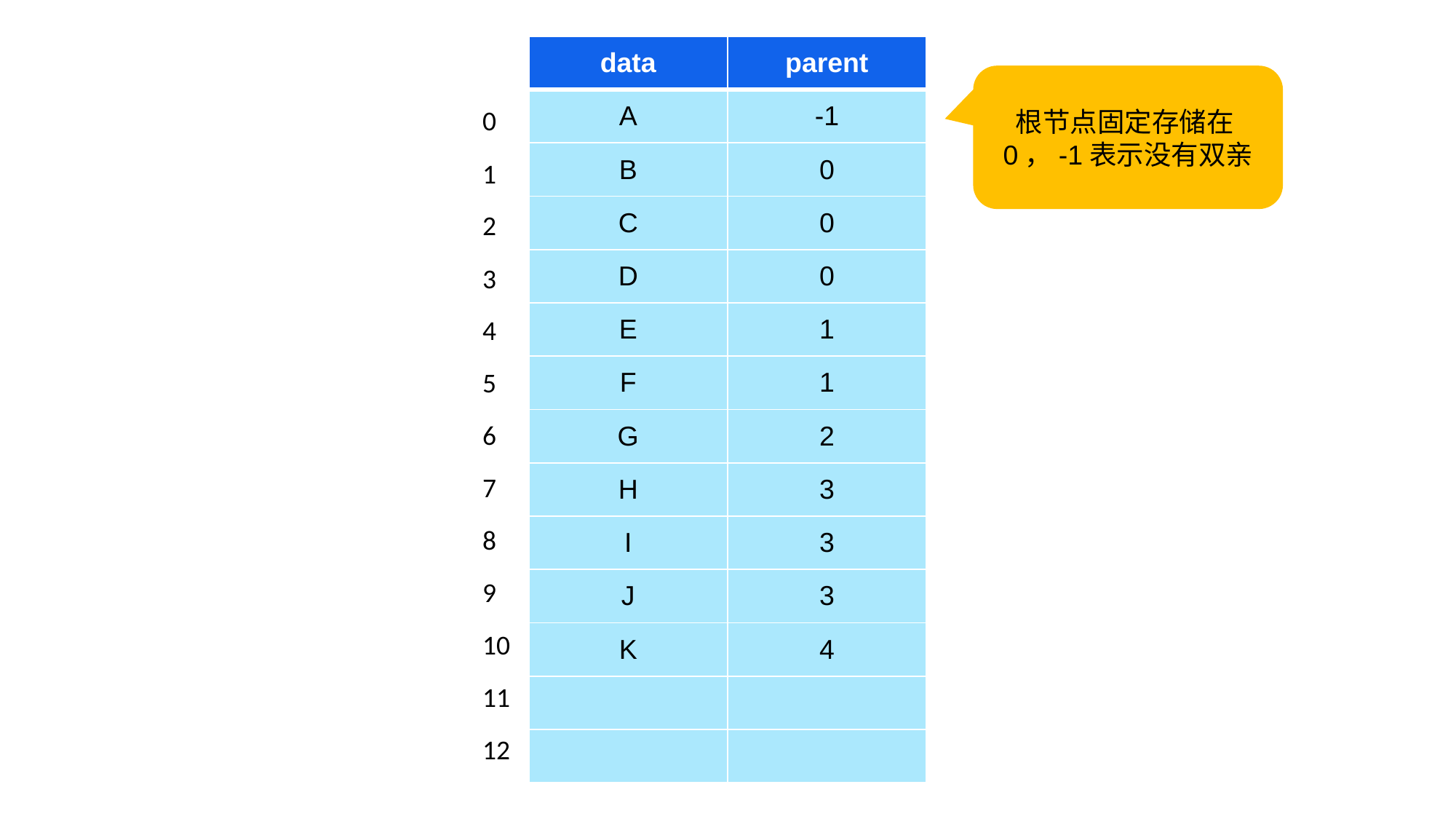

| data | parent |
| --- | --- |
| A | -1 |
| B | 0 |
| C | 0 |
| D | 0 |
| E | 1 |
| F | 1 |
| G | 2 |
| H | 3 |
| I | 3 |
| J | 3 |
| K | 4 |
|  |  |
|  |  |
根节点固定存储在0，-1表示没有双亲
0
1
2
3
4
5
6
7
8
9
10
11
12